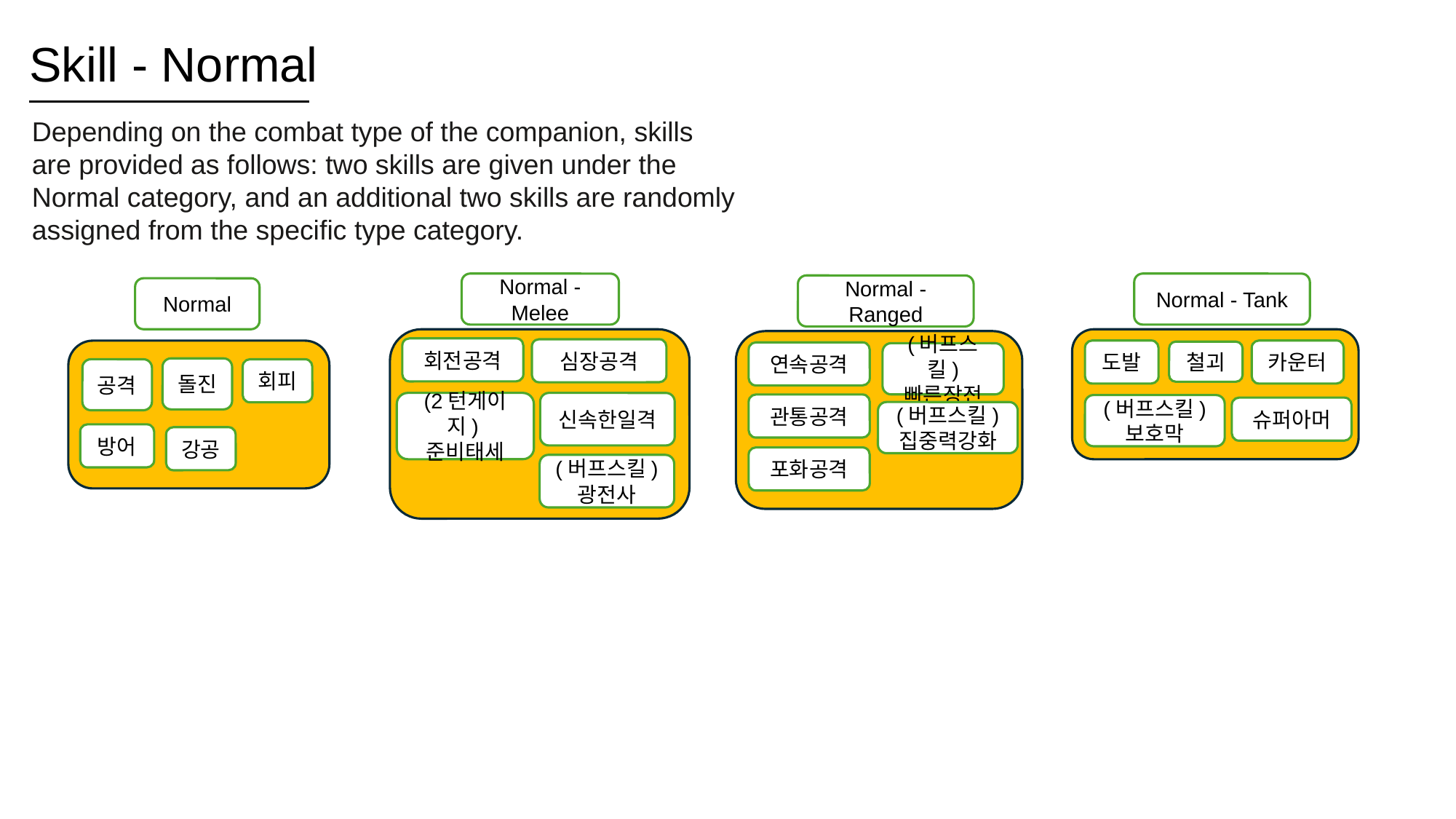

Skill - Normal
Depending on the combat type of the companion, skills are provided as follows: two skills are given under the Normal category, and an additional two skills are randomly assigned from the specific type category.
Normal - Melee
Normal - Tank
Normal - Ranged
Normal

회전공격
심장공격
도발
카운터

철괴
연속공격
(버프스킬)
빠른장전
돌진
공격
회피
(2턴게이지)준비태세
신속한일격
관통공격
(버프스킬)
보호막
슈퍼아머
(버프스킬)
집중력강화
방어
강공
포화공격
(버프스킬)
광전사